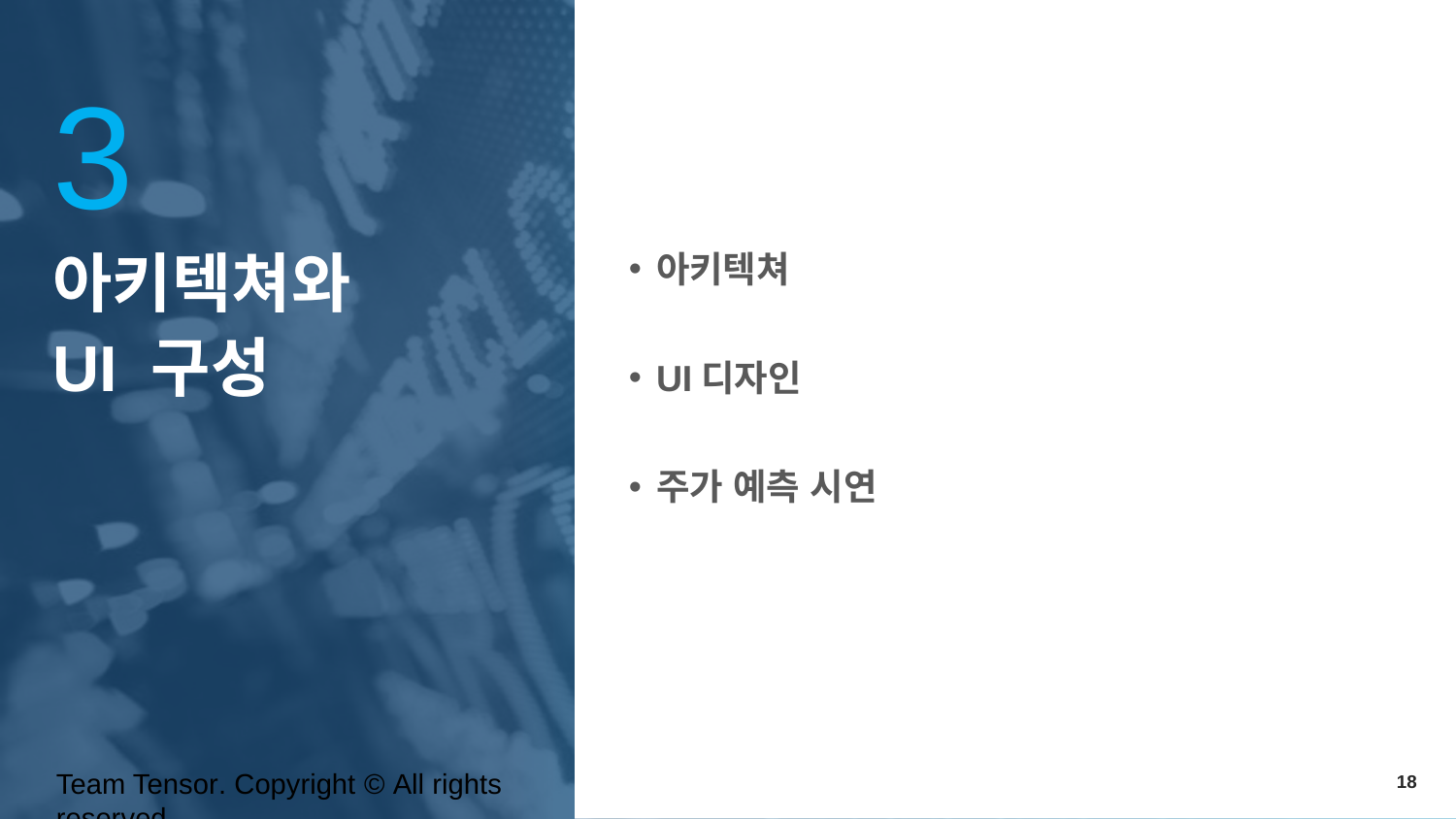

# 3
아키텍쳐와
UI 구성
아키텍쳐

UI디자인

주가 예측 시연
Team Tensor. Copyright © All rights reserved.
18